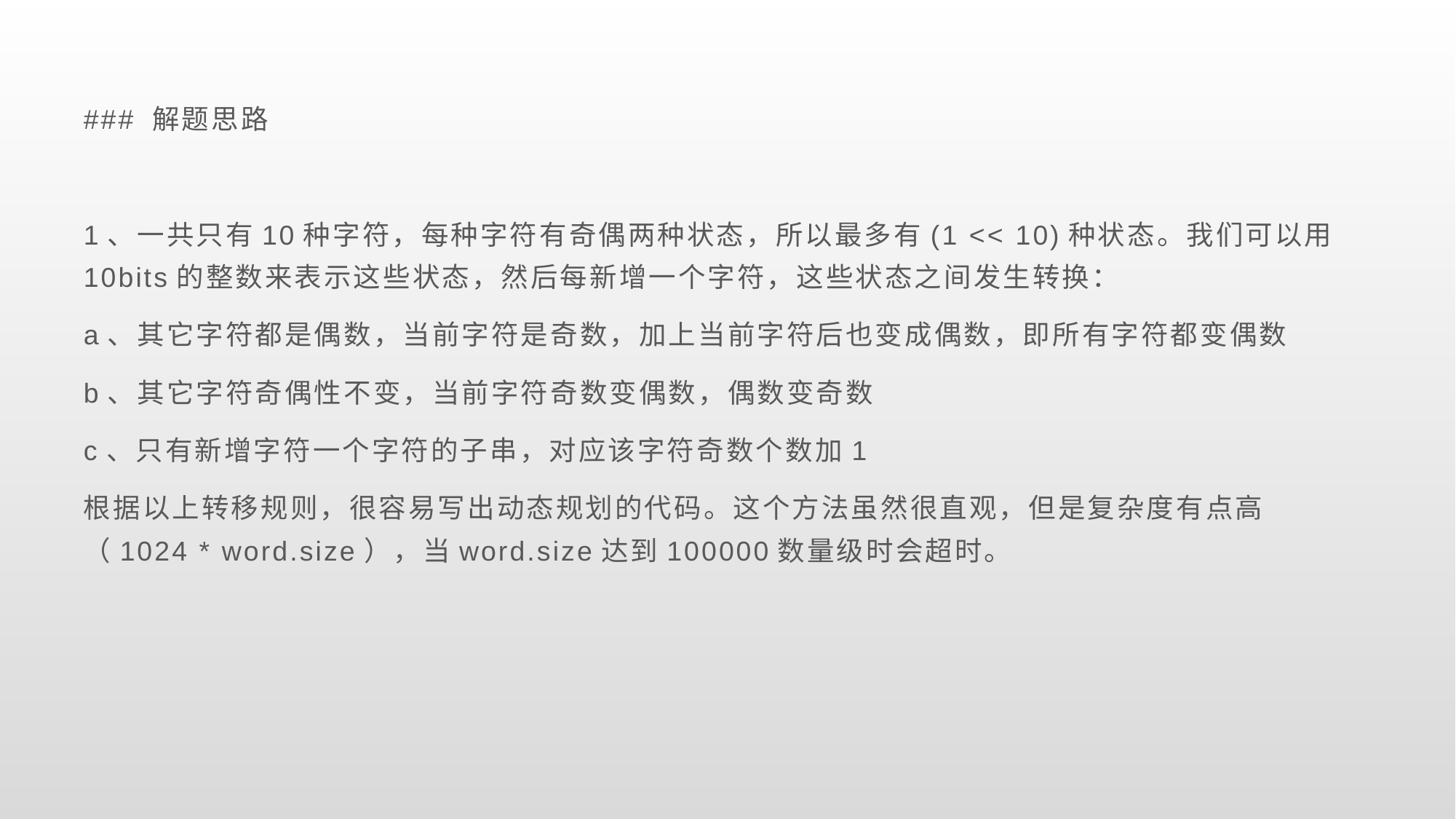

### 解题思路

1、一共只有10种字符，每种字符有奇偶两种状态，所以最多有(1 << 10)种状态。我们可以用10bits的整数来表示这些状态，然后每新增一个字符，这些状态之间发生转换：
a、其它字符都是偶数，当前字符是奇数，加上当前字符后也变成偶数，即所有字符都变偶数
b、其它字符奇偶性不变，当前字符奇数变偶数，偶数变奇数
c、只有新增字符一个字符的子串，对应该字符奇数个数加1
根据以上转移规则，很容易写出动态规划的代码。这个方法虽然很直观，但是复杂度有点高（1024 * word.size），当word.size达到100000数量级时会超时。